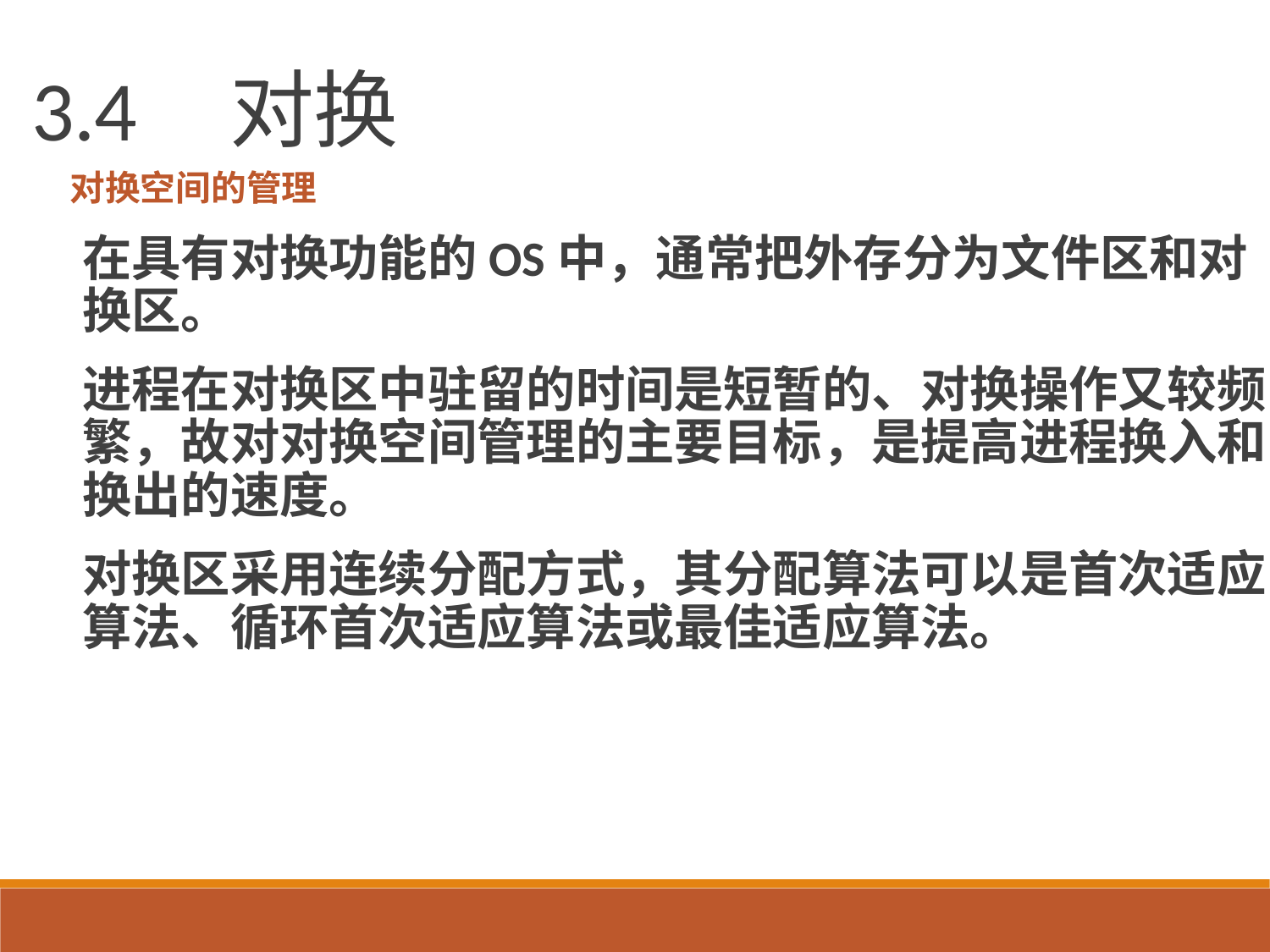

3.4    对换
对换空间的管理
在具有对换功能的OS中，通常把外存分为文件区和对换区。
进程在对换区中驻留的时间是短暂的、对换操作又较频繁，故对对换空间管理的主要目标，是提高进程换入和换出的速度。
对换区采用连续分配方式，其分配算法可以是首次适应算法、循环首次适应算法或最佳适应算法。